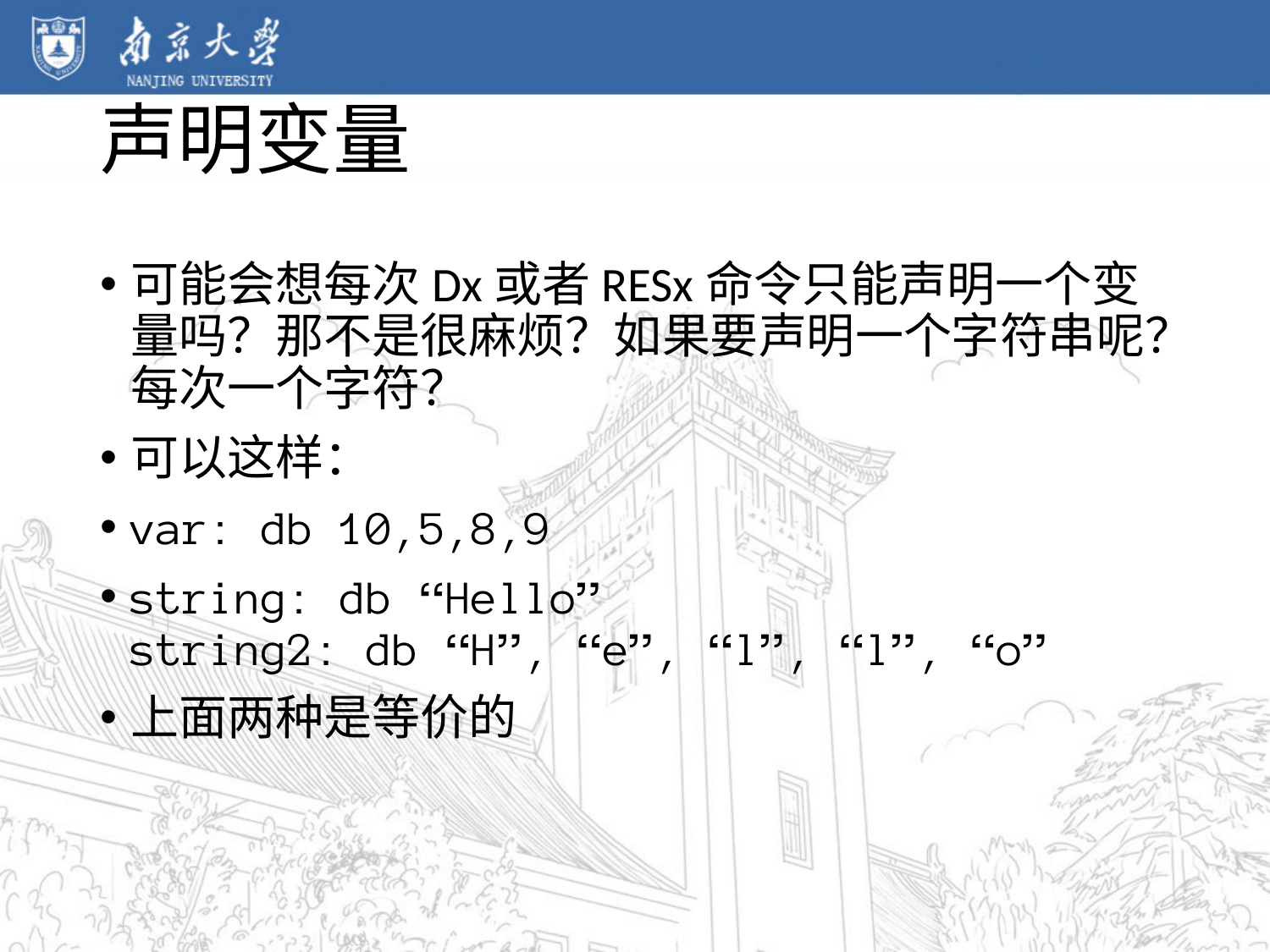

# 声明变量
可能会想每次Dx或者RESx命令只能声明一个变量吗？那不是很麻烦？如果要声明一个字符串呢？每次一个字符？
可以这样：
var: db 10,5,8,9
string: db “Hello”
string2: db “H”, “e”, “l”, “l”, “o”
上面两种是等价的